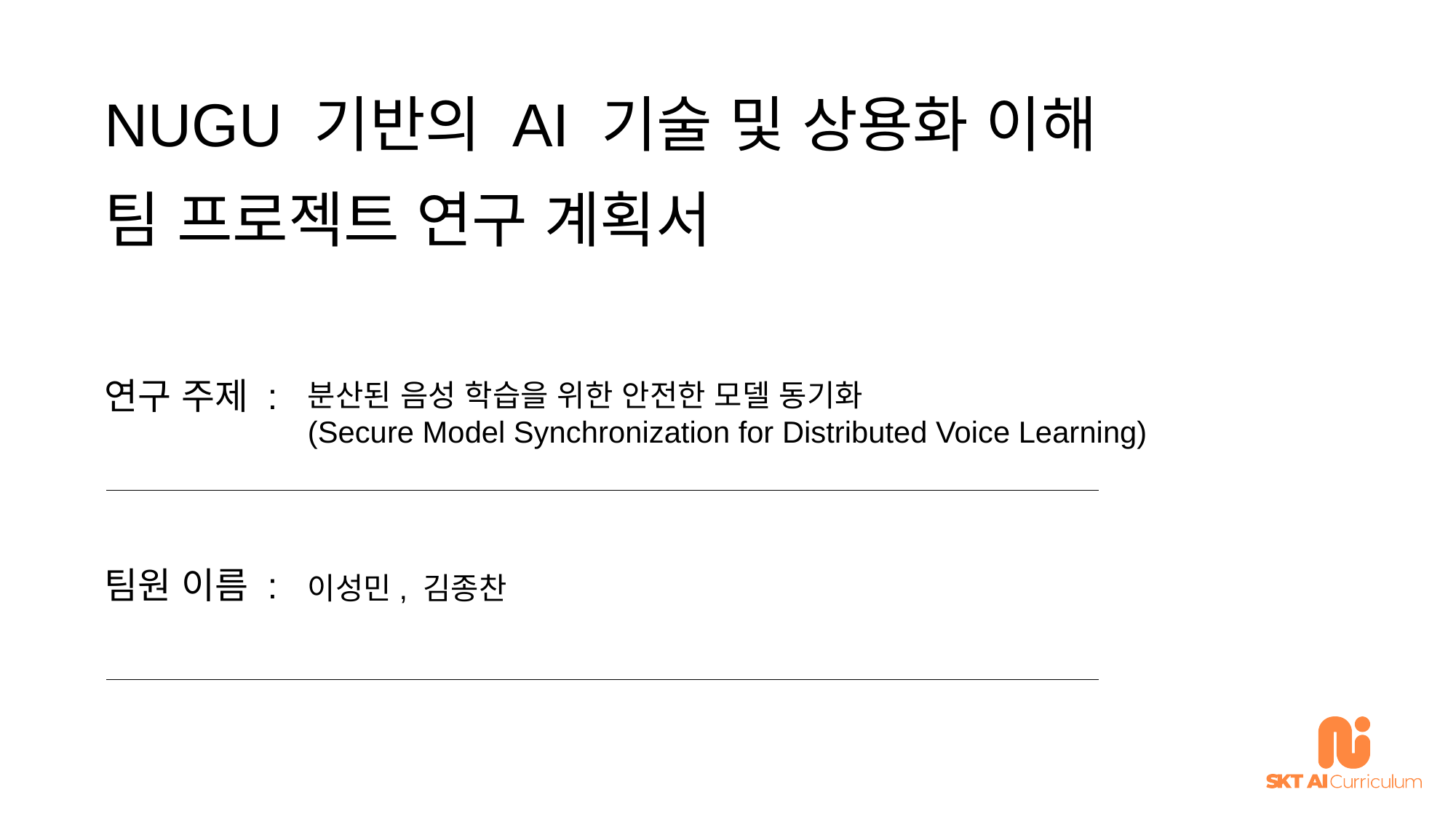

분산된 음성 학습을 위한 안전한 모델 동기화
(Secure Model Synchronization for Distributed Voice Learning)
이성민, 김종찬